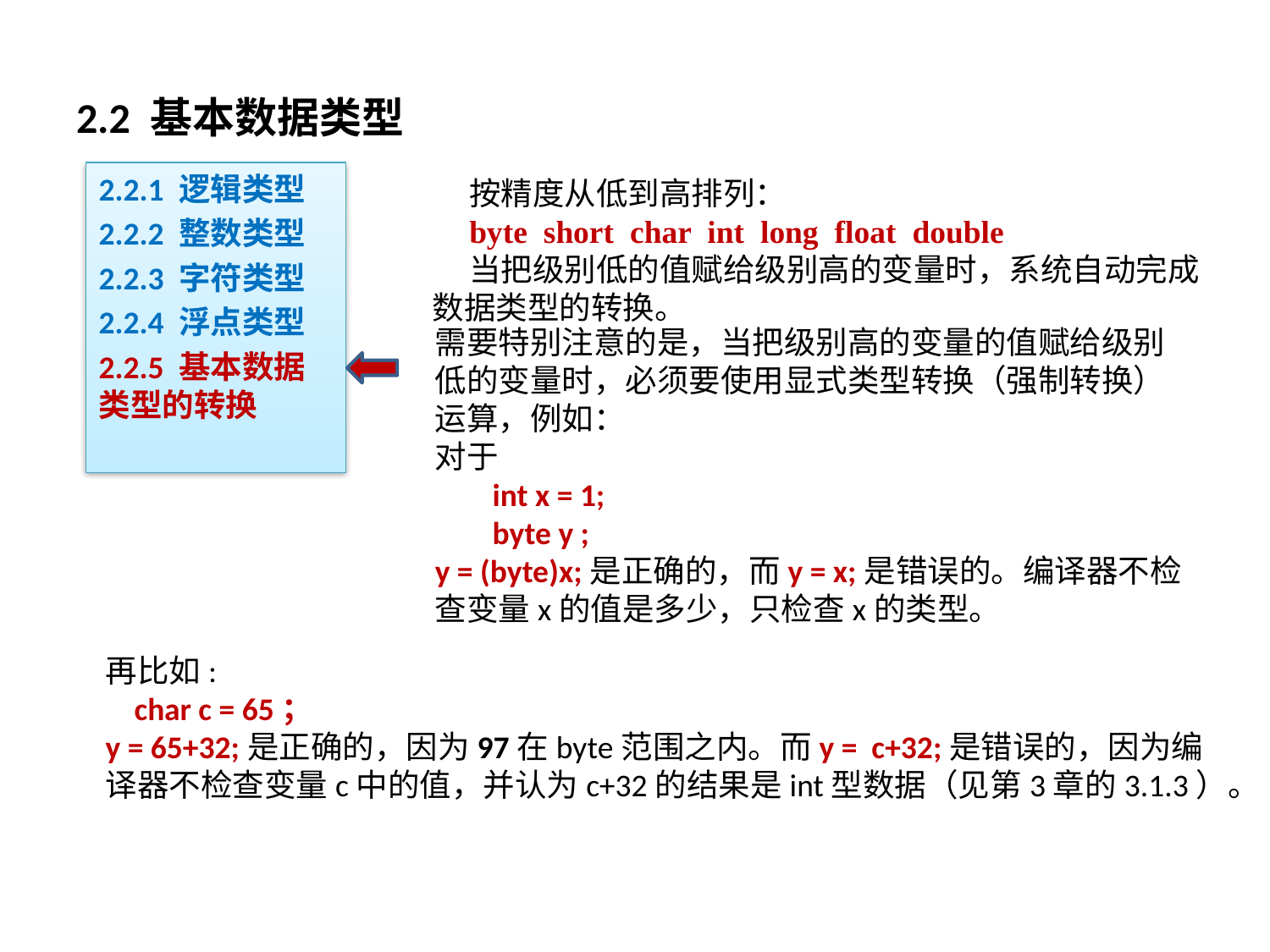

# 2.2 基本数据类型
2.2.1 逻辑类型
2.2.2 整数类型
2.2.3 字符类型
2.2.4 浮点类型
2.2.5 基本数据类型的转换

按精度从低到高排列：
byte  short  char  int  long  float  double
当把级别低的值赋给级别高的变量时，系统自动完成数据类型的转换。
需要特别注意的是，当把级别高的变量的值赋给级别低的变量时，必须要使用显式类型转换（强制转换）运算，例如：
对于
        int x = 1;
        byte y ;
y = (byte)x;是正确的，而y = x;是错误的。编译器不检查变量x的值是多少，只检查x的类型。

再比如:
    char c = 65；
y = 65+32;是正确的，因为97在byte范围之内。而y =  c+32;是错误的，因为编译器不检查变量c中的值，并认为c+32的结果是int型数据（见第3章的3.1.3）。